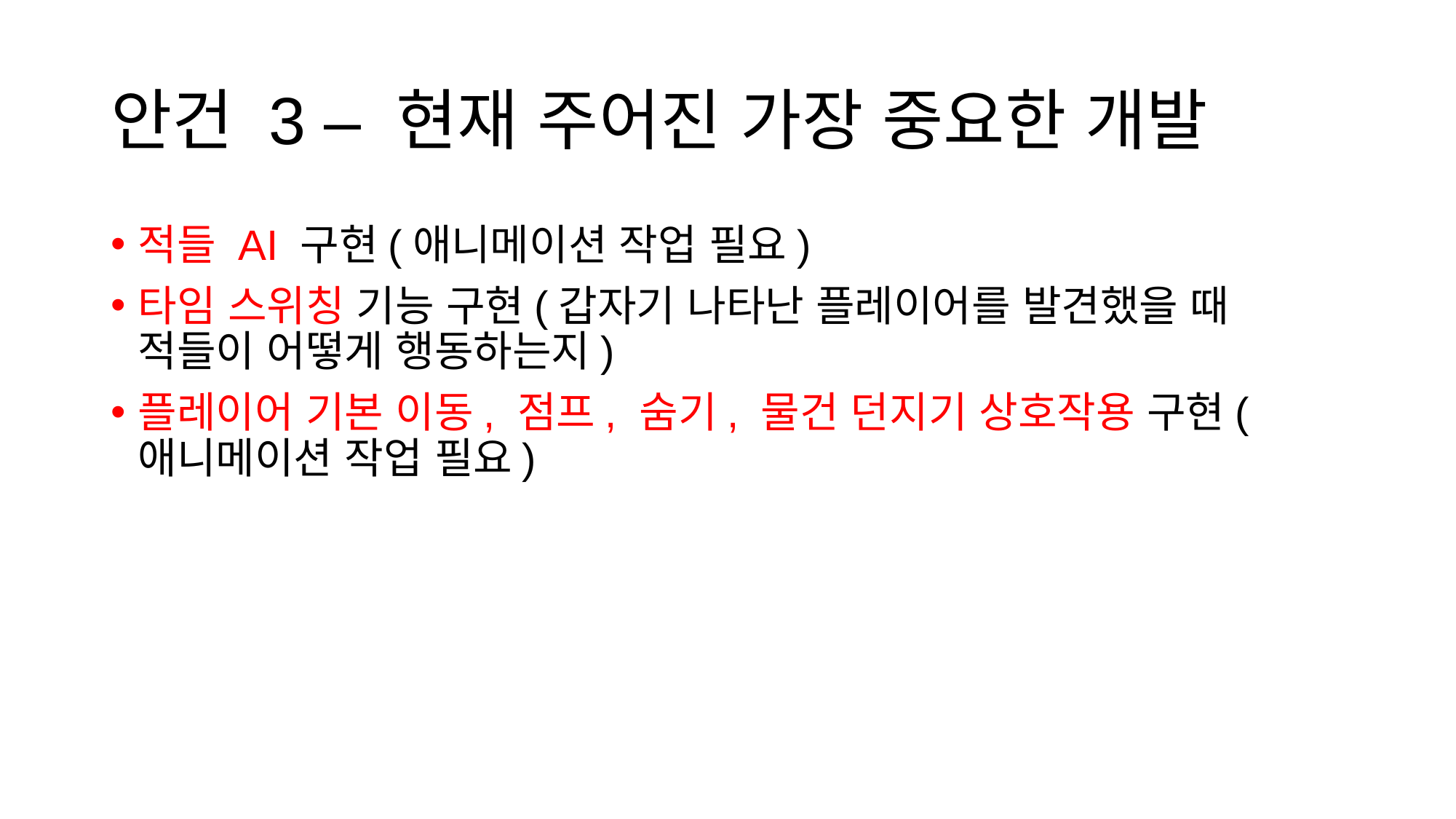

# 안건 3 – 현재 주어진 가장 중요한 개발
적들 AI 구현(애니메이션 작업 필요)
타임 스위칭 기능 구현(갑자기 나타난 플레이어를 발견했을 때 적들이 어떻게 행동하는지)
플레이어 기본 이동, 점프, 숨기, 물건 던지기 상호작용 구현(애니메이션 작업 필요)